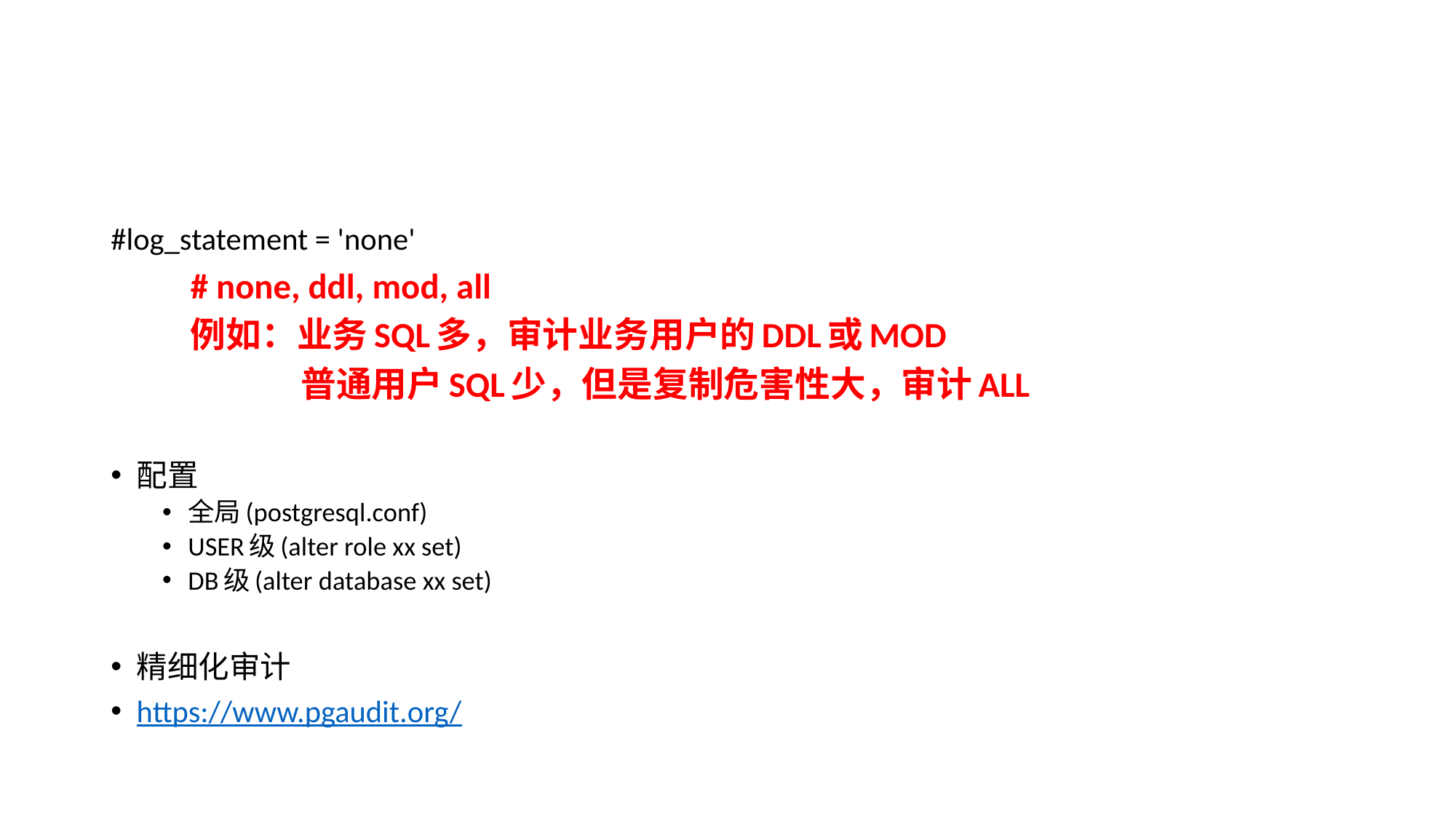

#
#log_statement = 'none'
	# none, ddl, mod, all
	例如：业务SQL多，审计业务用户的DDL或MOD
	             普通用户SQL少，但是复制危害性大，审计ALL

配置
全局(postgresql.conf)
USER级(alter role xx set)
DB级(alter database xx set)

精细化审计
https://www.pgaudit.org/